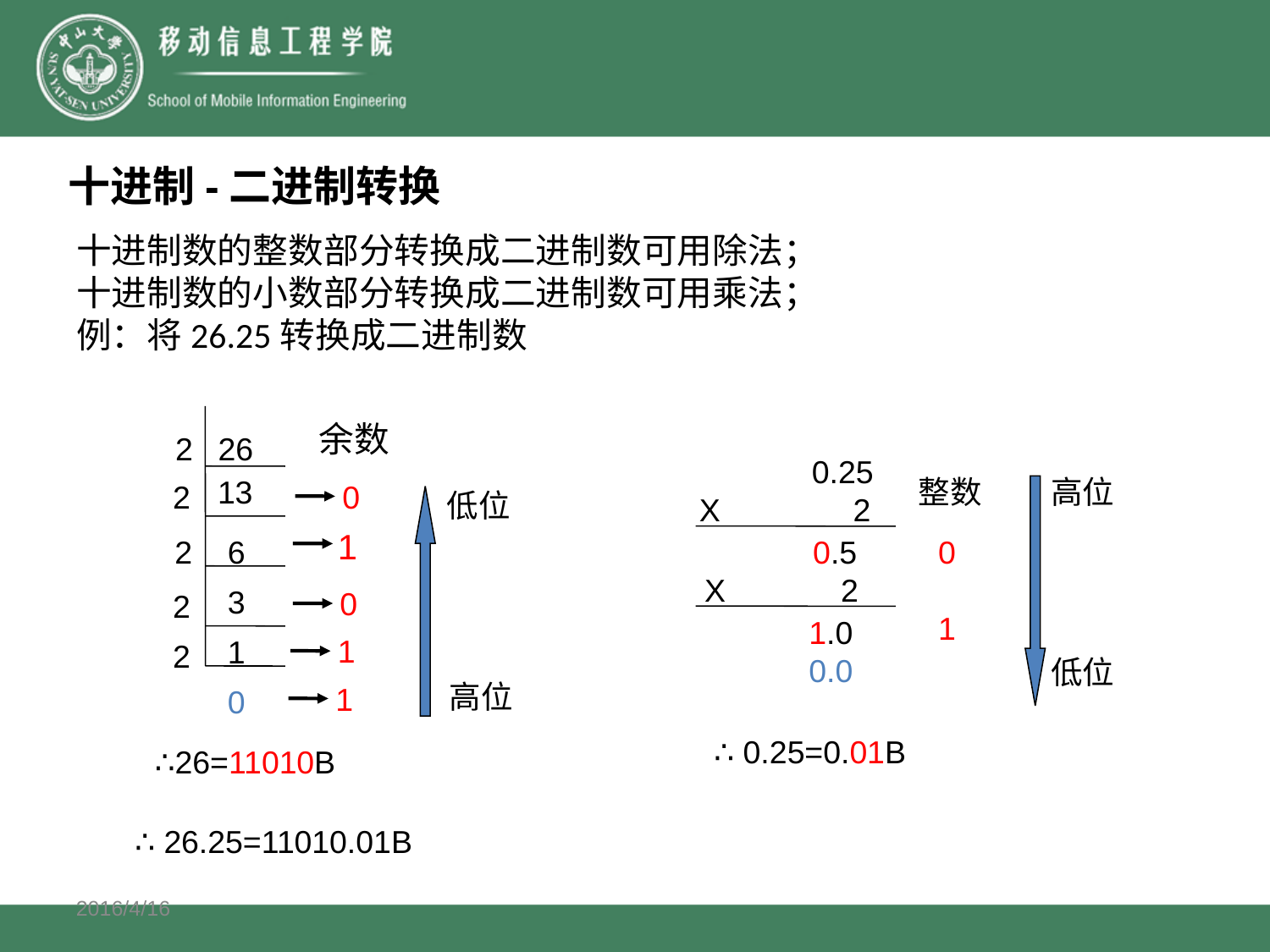

十进制数的整数部分转换成二进制数可用除法；
十进制数的小数部分转换成二进制数可用乘法；
例：将26.25转换成二进制数

十进制-二进制转换

余数
2
26
0.25
          X               2

13
整数
高位
2
0

低位

1
2
6
            0.5
X             2

0

1

3
0
2

1.0
0.0
1

1
2
低位

高位
 1
0

∴ 0.25=0.01B
∴26=11010B
∴ 26.25=11010.01B
2016/4/16